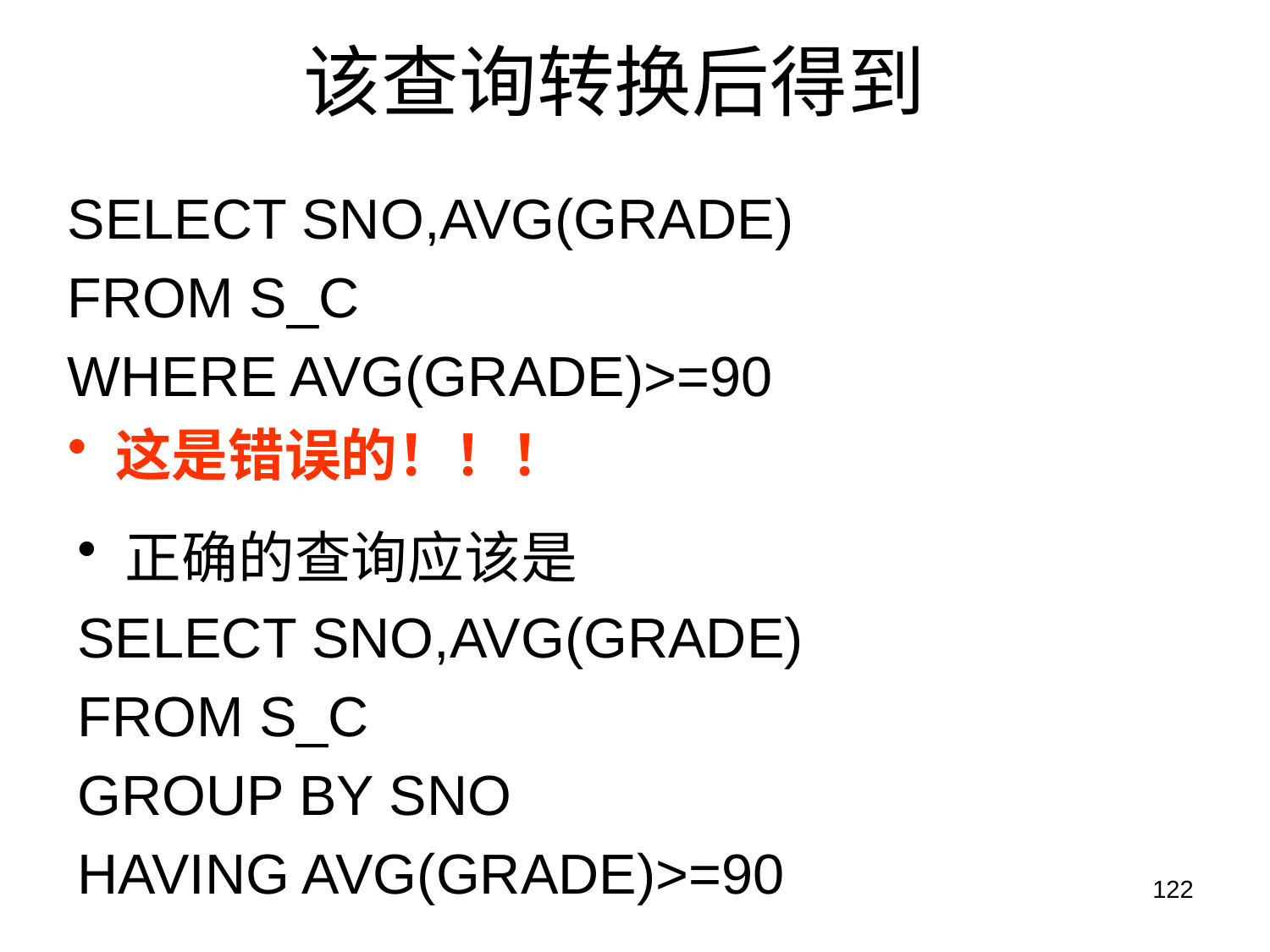

# 该查询转换后得到
SELECT SNO,AVG(GRADE)
FROM S_C
WHERE AVG(GRADE)>=90
这是错误的！！！
正确的查询应该是
SELECT SNO,AVG(GRADE)
FROM S_C
GROUP BY SNO
HAVING AVG(GRADE)>=90
122